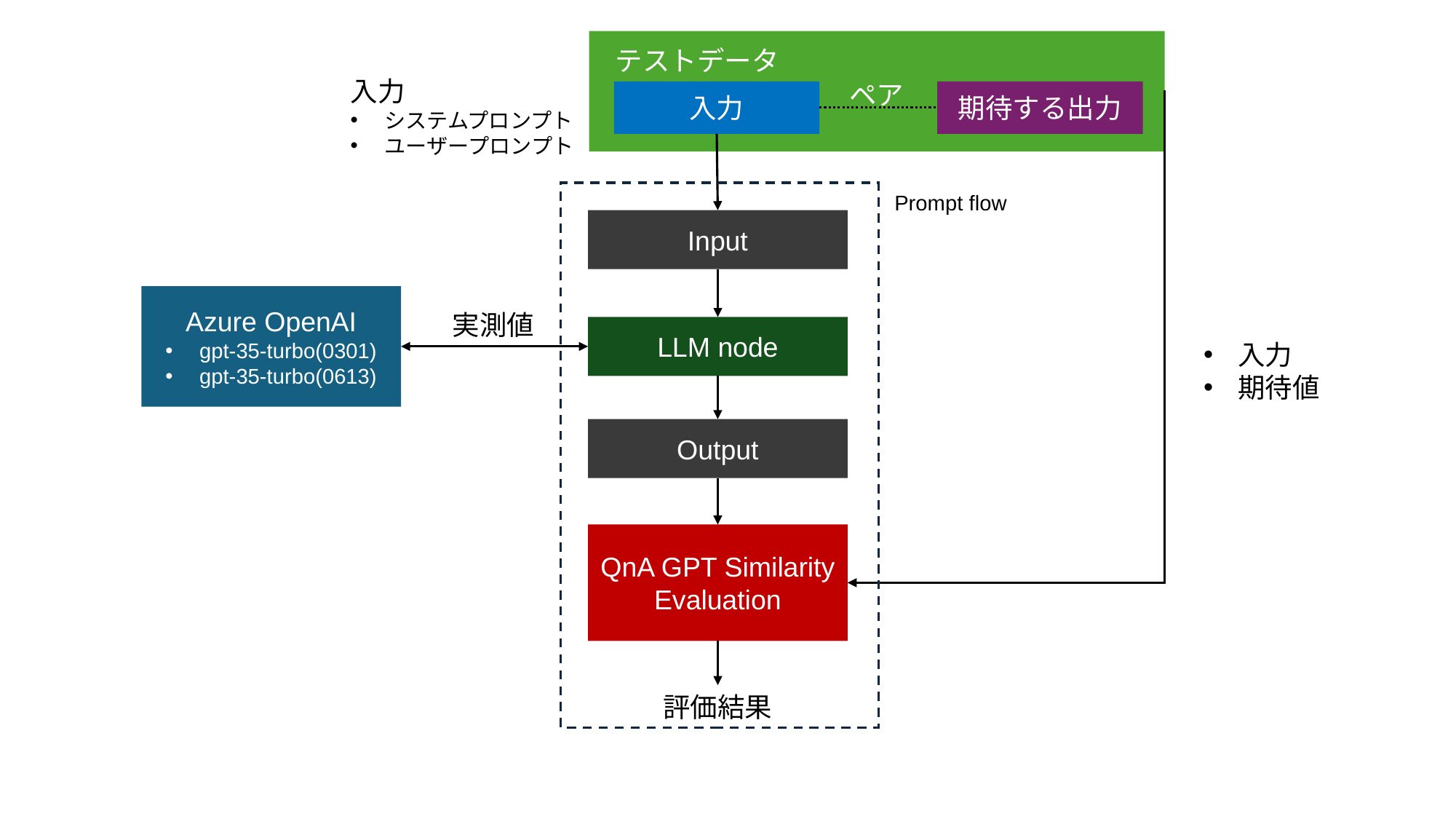

テストデータ
入力
システムプロンプト
ユーザープロンプト
ペア
入力
期待する出力

Prompt flow
Input
Azure OpenAI
gpt-35-turbo(0301)
gpt-35-turbo(0613)
実測値
LLM node
入力
期待値
Output
QnA GPT Similarity Evaluation
評価結果